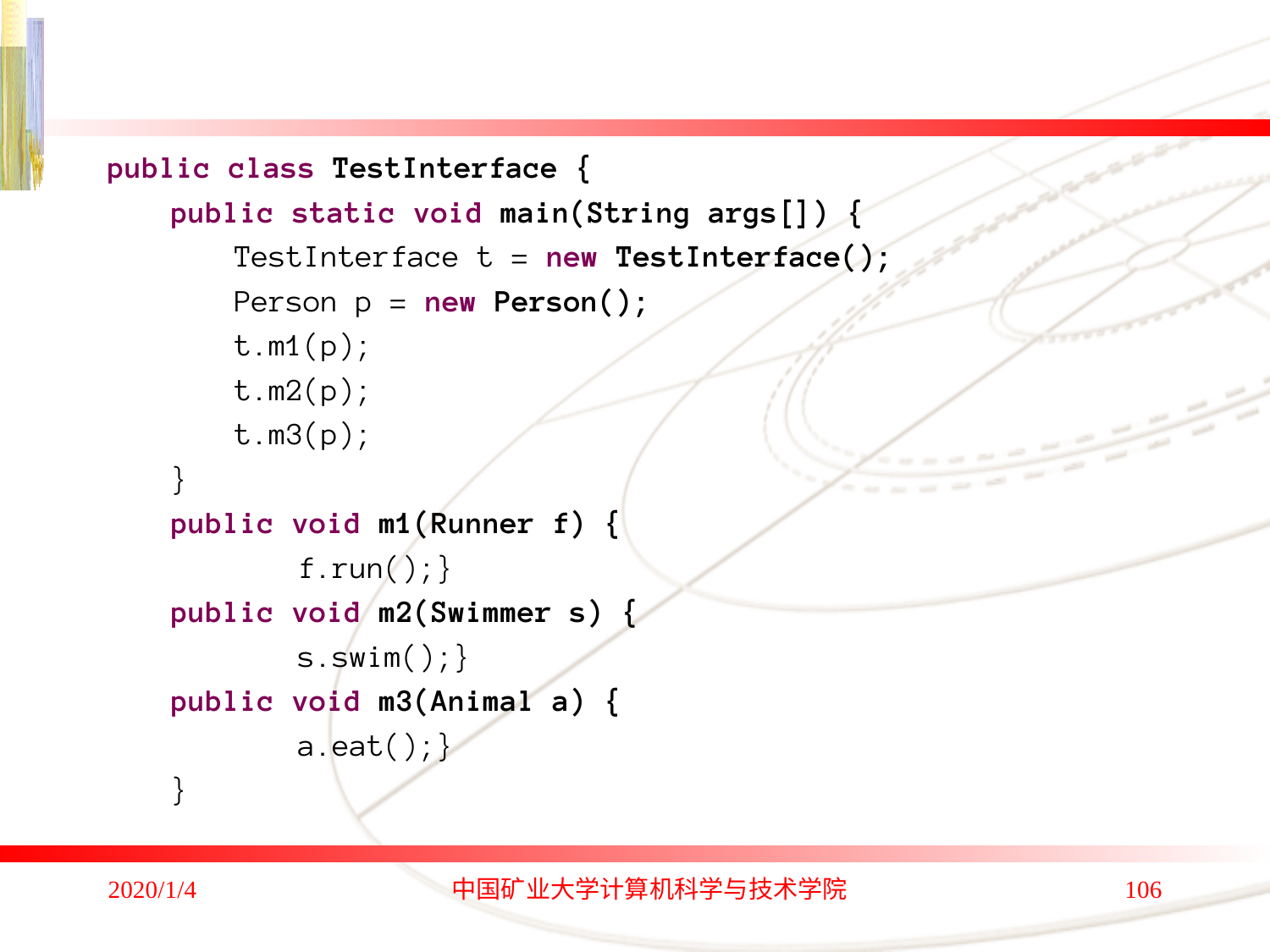

public class TestInterface {
public static void main(String args[]) {
TestInterface t = new TestInterface();
Person p = new Person();
t.m1(p);
t.m2(p);
t.m3(p);
}
public void m1(Runner f) {
	f.run();}
public void m2(Swimmer s) {
	s.swim();}
public void m3(Animal a) {
	a.eat();}
}
2020/1/4
中国矿业大学计算机科学与技术学院
106